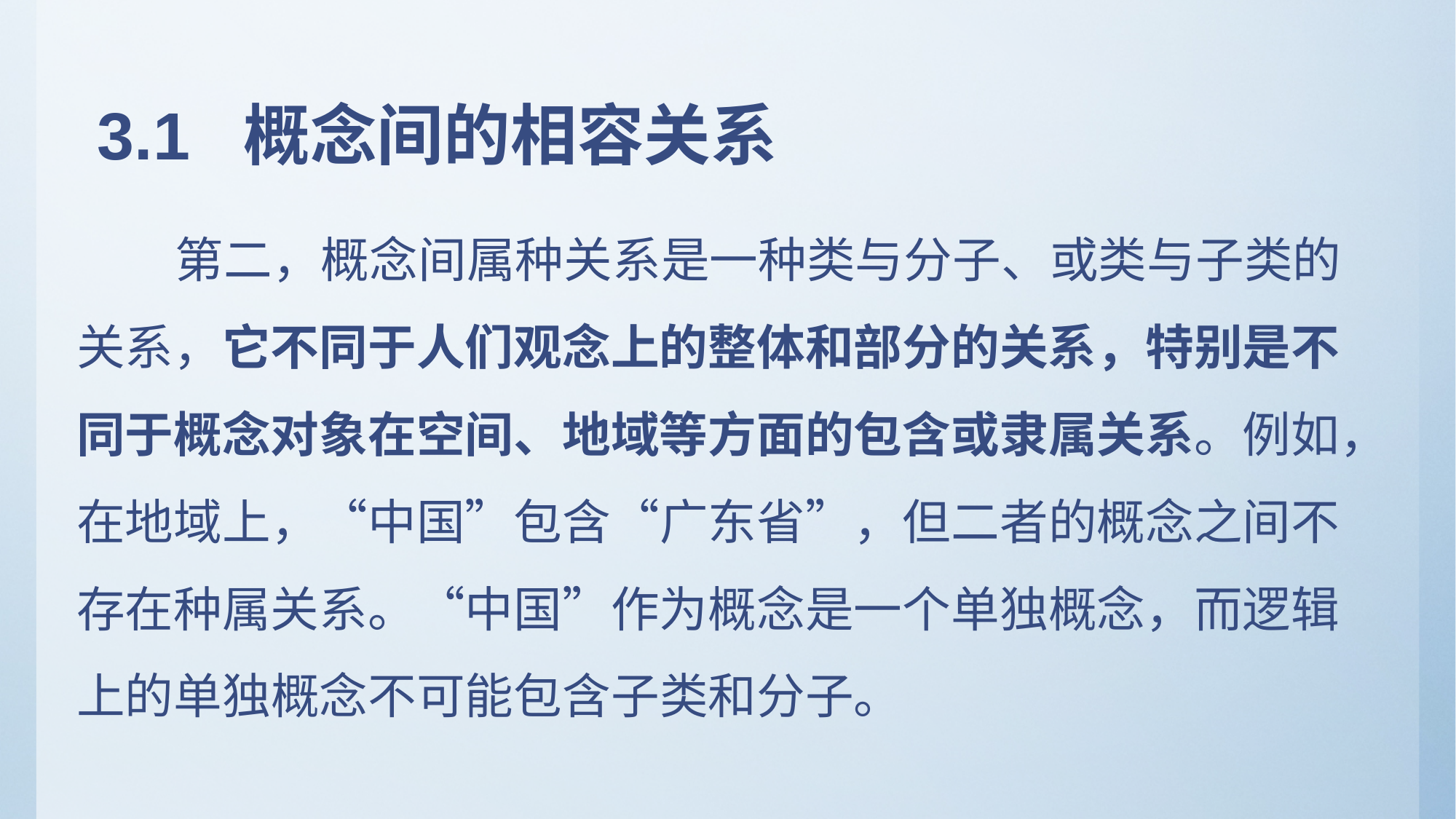

# 3.1  概念间的相容关系
        第二，概念间属种关系是一种类与分子、或类与子类的关系，它不同于人们观念上的整体和部分的关系，特别是不同于概念对象在空间、地域等方面的包含或隶属关系。例如，在地域上，“中国”包含“广东省”，但二者的概念之间不存在种属关系。“中国”作为概念是一个单独概念，而逻辑上的单独概念不可能包含子类和分子。